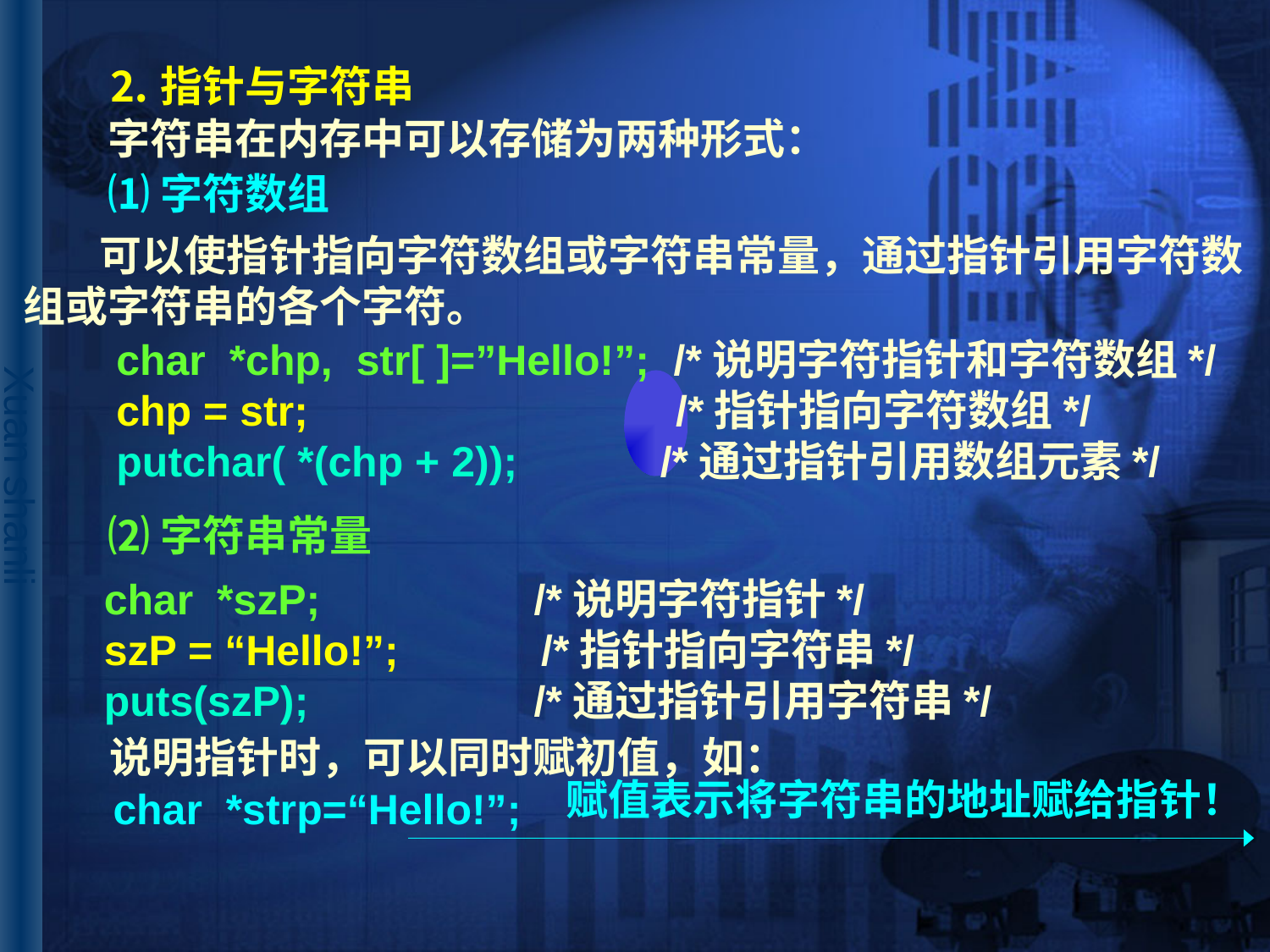

# ⒉指针与字符串
字符串在内存中可以存储为两种形式：
⑴字符数组
       可以使指针指向字符数组或字符串常量，通过指针引用字符数
组或字符串的各个字符。
char  *chp,  str[ ]=”Hello!”;  /*说明字符指针和字符数组*/
chp = str;                               /*指针指向字符数组*/
putchar( *(chp + 2));            /*通过指针引用数组元素*/
⑵字符串常量
char  *szP;                  /*说明字符指针*/
szP = “Hello!”;            /*指针指向字符串*/
puts(szP);                   /*通过指针引用字符串*/
说明指针时，可以同时赋初值，如：
赋值表示将字符串的地址赋给指针！
char  *strp=“Hello!”;